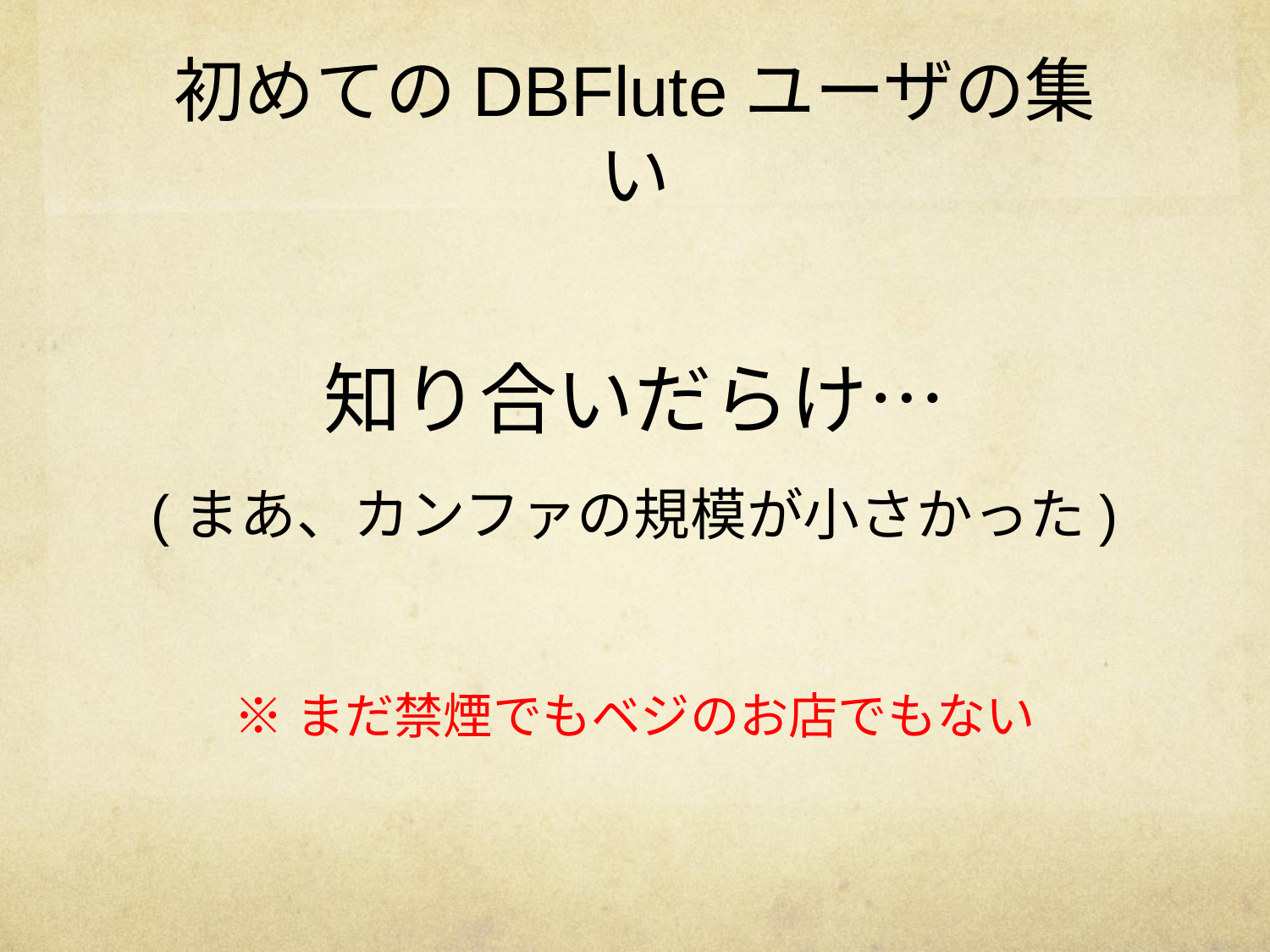

# 初めてのDBFluteユーザの集い

知り合いだらけ…
(まあ、カンファの規模が小さかった)

※まだ禁煙でもベジのお店でもない